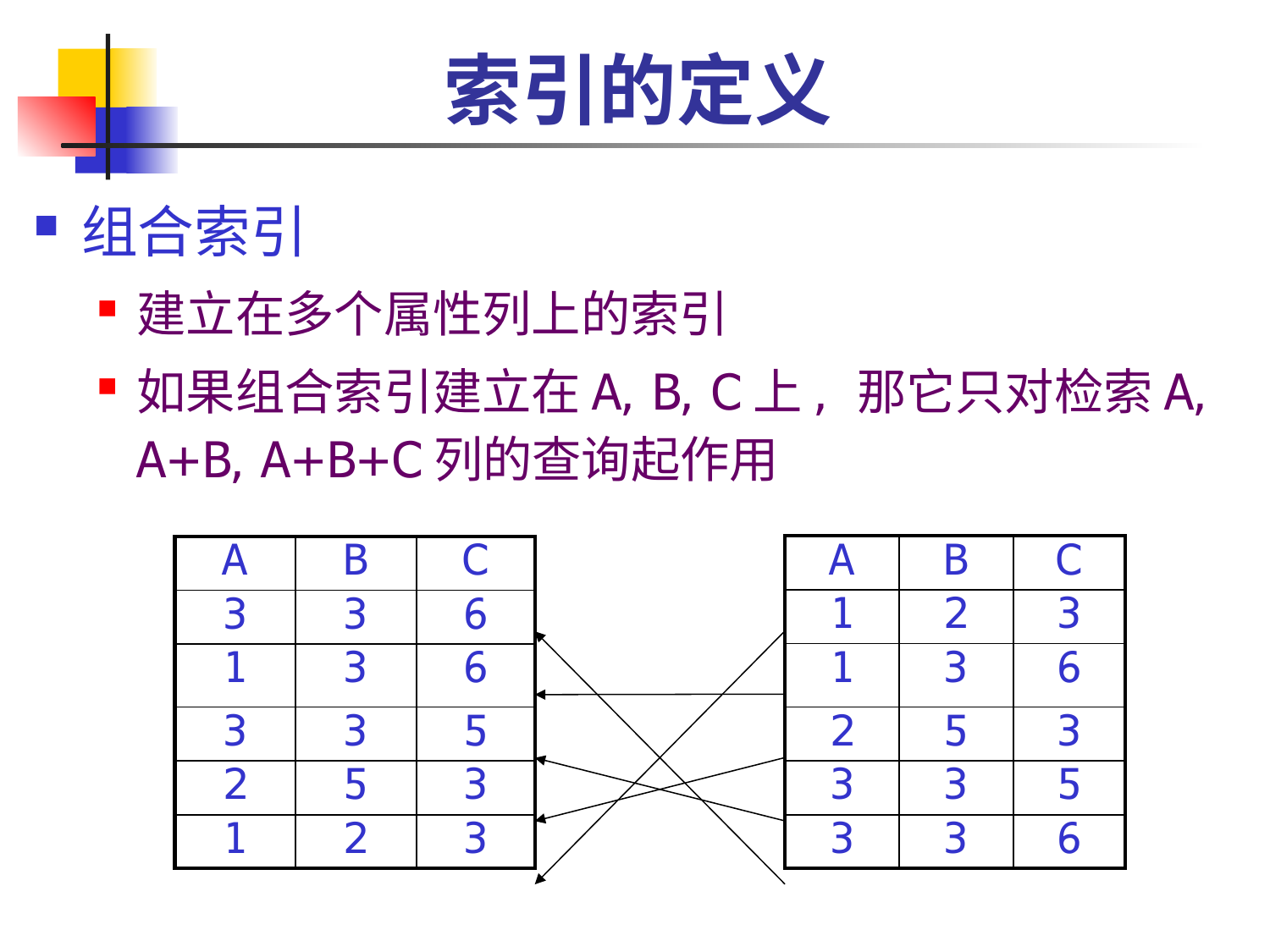

# 索引的定义
组合索引
建立在多个属性列上的索引
如果组合索引建立在A, B, C上, 那它只对检索A, A+B, A+B+C列的查询起作用
| A | B | C |
| --- | --- | --- |
| 1 | 2 | 3 |
| 1 | 3 | 6 |
| 2 | 5 | 3 |
| 3 | 3 | 5 |
| 3 | 3 | 6 |
| A | B | C |
| --- | --- | --- |
| 3 | 3 | 6 |
| 1 | 3 | 6 |
| 3 | 3 | 5 |
| 2 | 5 | 3 |
| 1 | 2 | 3 |